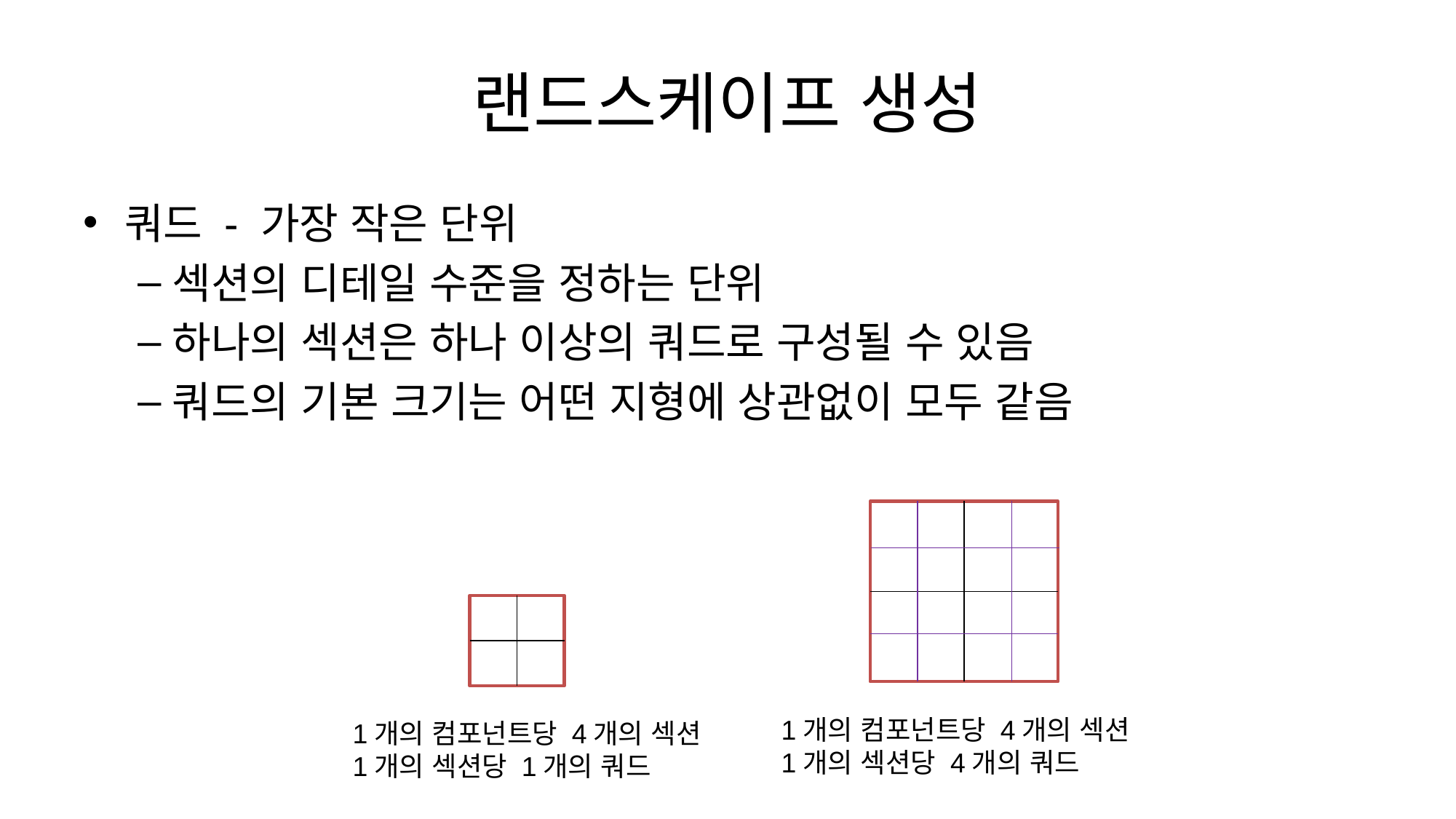

# 랜드스케이프 생성
쿼드 - 가장 작은 단위
섹션의 디테일 수준을 정하는 단위
하나의 섹션은 하나 이상의 쿼드로 구성될 수 있음
쿼드의 기본 크기는 어떤 지형에 상관없이 모두 같음

1개의 컴포넌트당 4개의 섹션
1개의 섹션당 4개의 쿼드
1개의 컴포넌트당 4개의 섹션
1개의 섹션당 1개의 쿼드